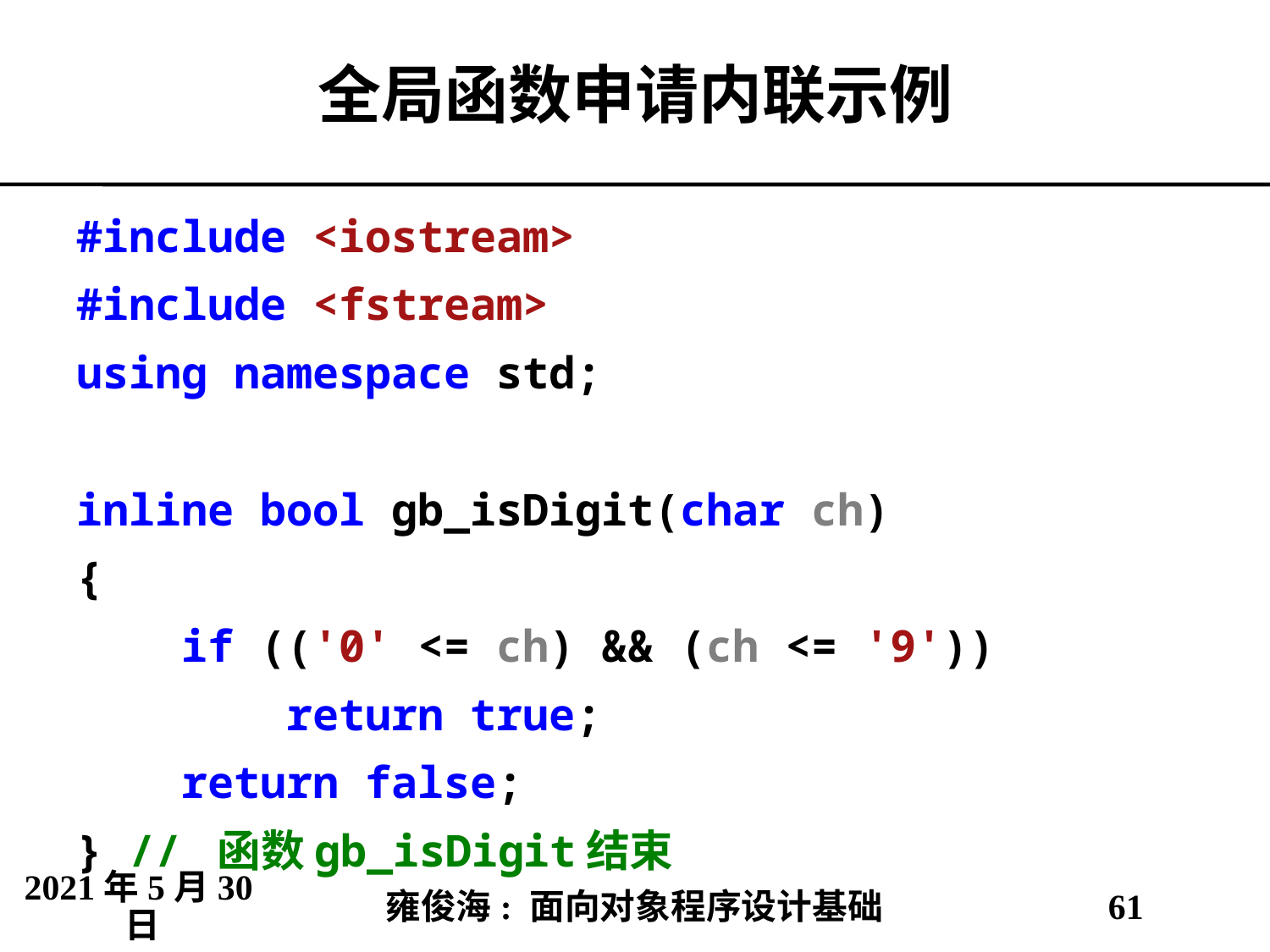

# 全局函数申请内联示例

#include <iostream>
#include <fstream>
using namespace std;

inline bool gb_isDigit(char ch)
{
    if (('0' <= ch) && (ch <= '9'))
        return true;
    return false;
} // 函数gb_isDigit结束
2021年5月30日
雍俊海: 面向对象程序设计基础
61